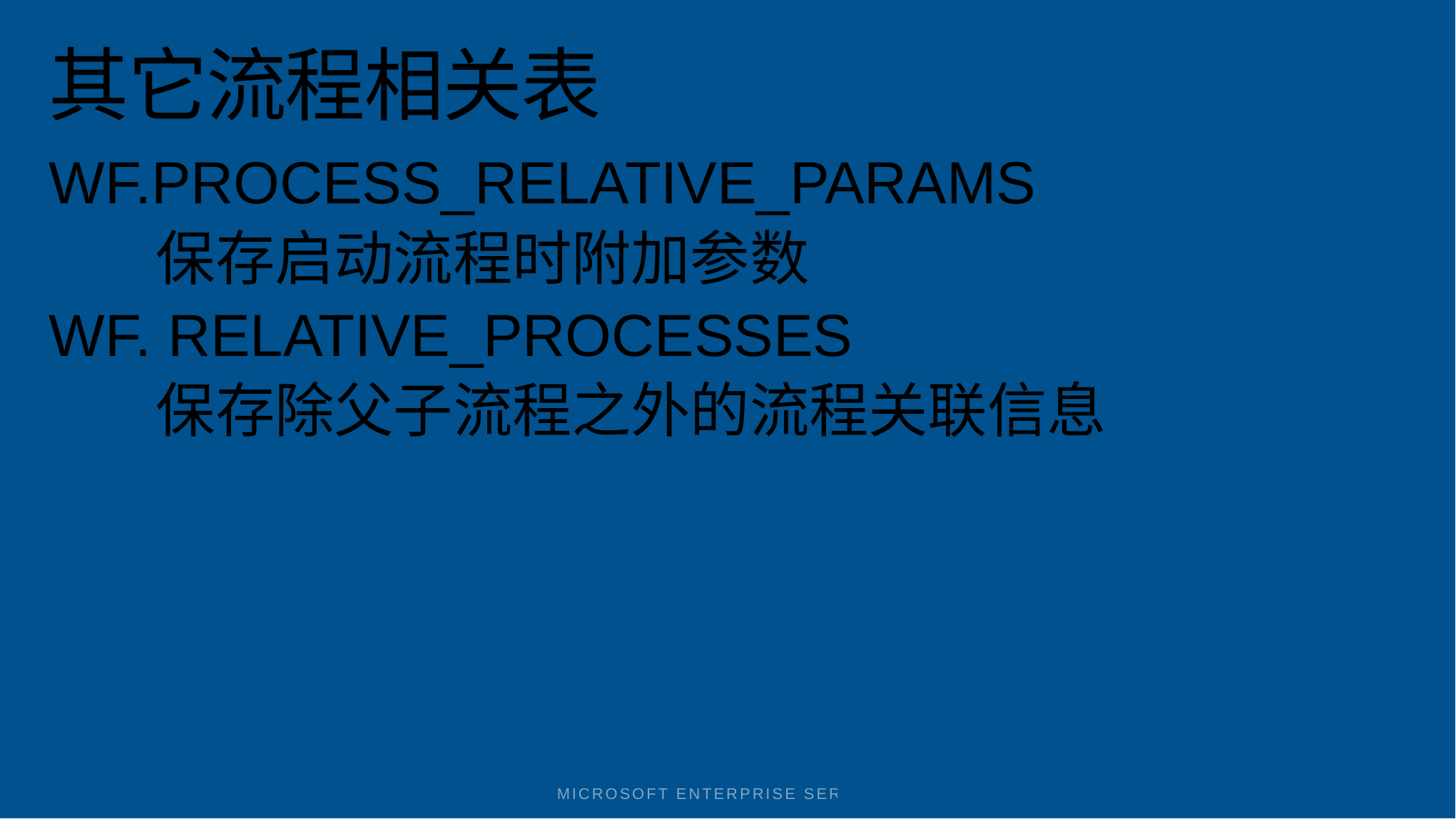

# 其它流程相关表
WF.PROCESS_RELATIVE_PARAMS
	保存启动流程时附加参数
WF. RELATIVE_PROCESSES
	保存除父子流程之外的流程关联信息